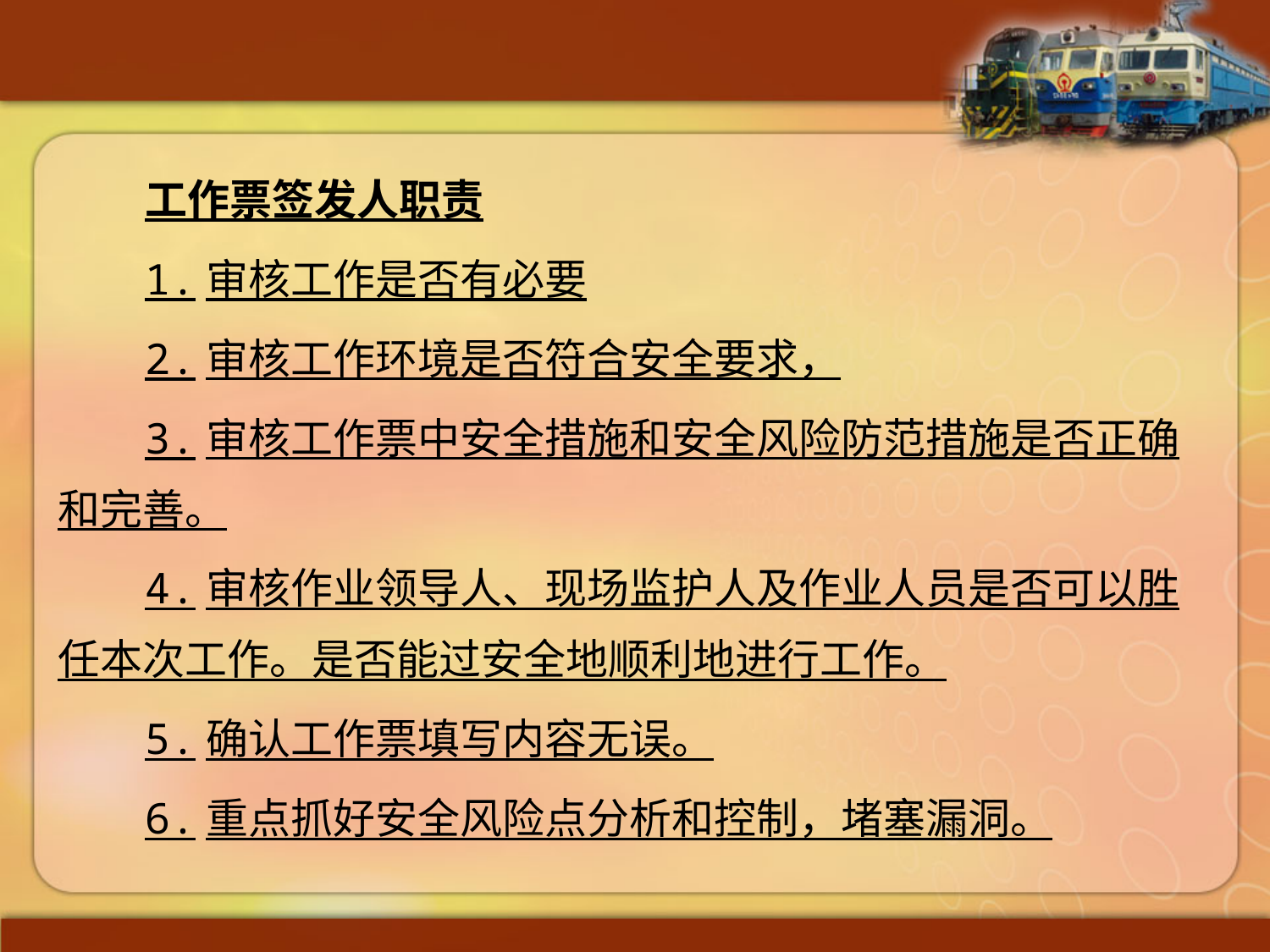

#
工作票签发人职责
1.审核工作是否有必要
2.审核工作环境是否符合安全要求，
3.审核工作票中安全措施和安全风险防范措施是否正确和完善。
4.审核作业领导人、现场监护人及作业人员是否可以胜任本次工作。是否能过安全地顺利地进行工作。
5.确认工作票填写内容无误。
6.重点抓好安全风险点分析和控制，堵塞漏洞。